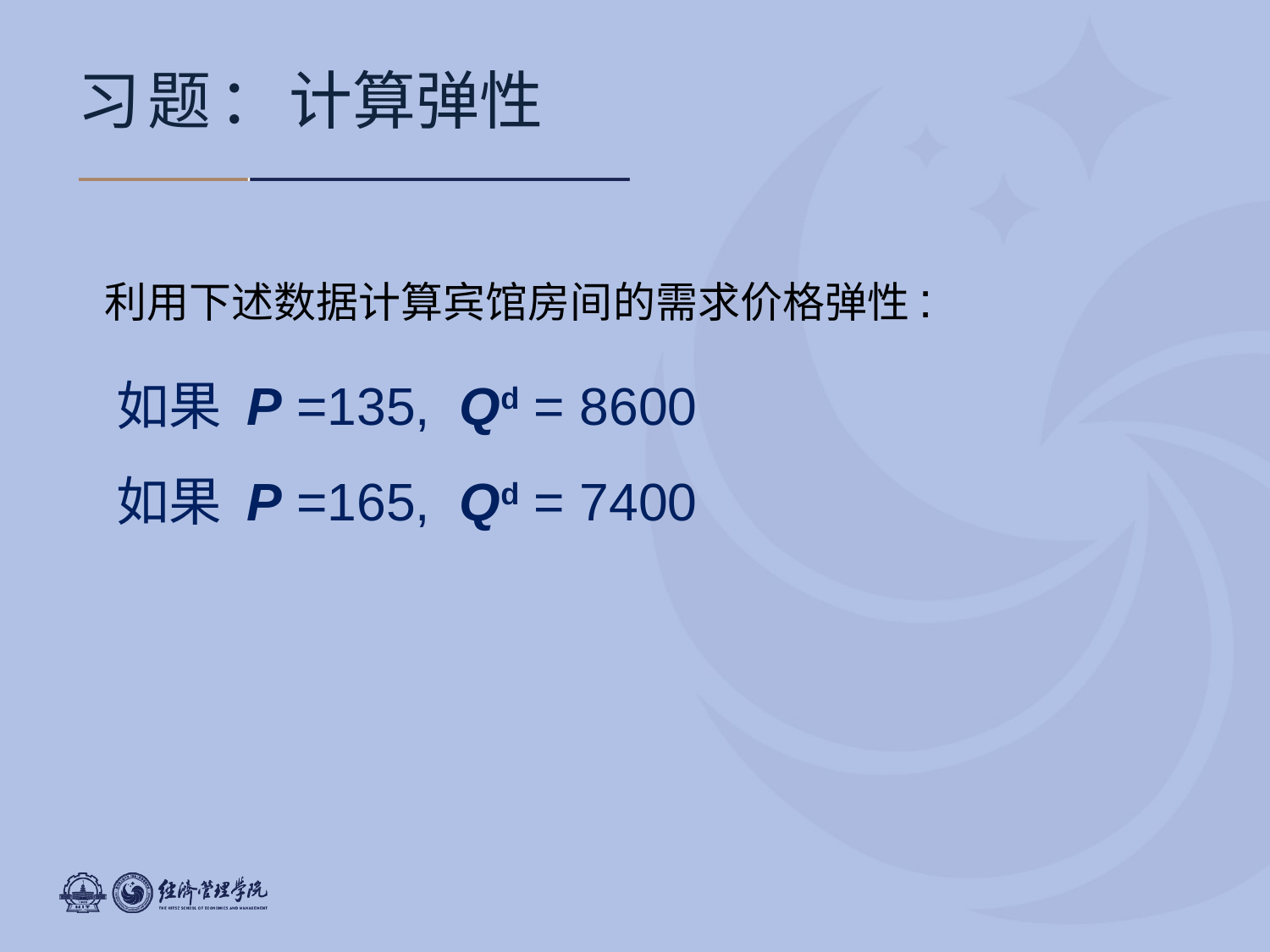

习题：计算弹性
利用下述数据计算宾馆房间的需求价格弹性:
如果 P =135,  Qd = 8600
如果 P =165,  Qd = 7400